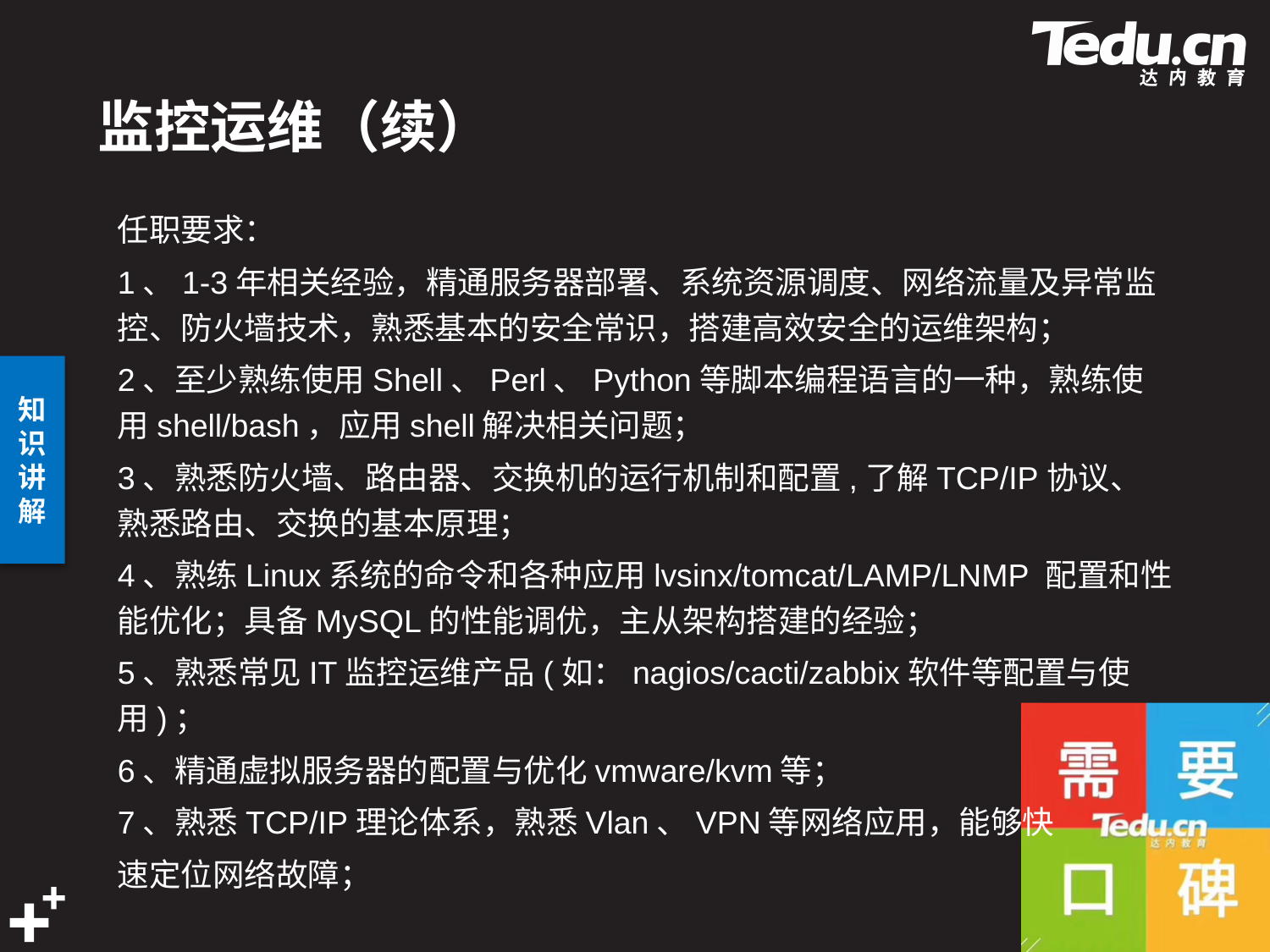

# 监控运维（续）
任职要求：
1、1-3年相关经验，精通服务器部署、系统资源调度、网络流量及异常监控、防火墙技术，熟悉基本的安全常识，搭建高效安全的运维架构；
2、至少熟练使用Shell、Perl、Python等脚本编程语言的一种，熟练使用shell/bash，应用shell解决相关问题；
3、熟悉防火墙、路由器、交换机的运行机制和配置,了解TCP/IP协议、熟悉路由、交换的基本原理；
4、熟练Linux系统的命令和各种应用lvsinx/tomcat/LAMP/LNMP 配置和性能优化；具备MySQL的性能调优，主从架构搭建的经验；
5、熟悉常见IT监控运维产品(如：nagios/cacti/zabbix软件等配置与使用)；
6、精通虚拟服务器的配置与优化vmware/kvm等；
7、熟悉TCP/IP理论体系，熟悉Vlan、VPN等网络应用，能够快
速定位网络故障；